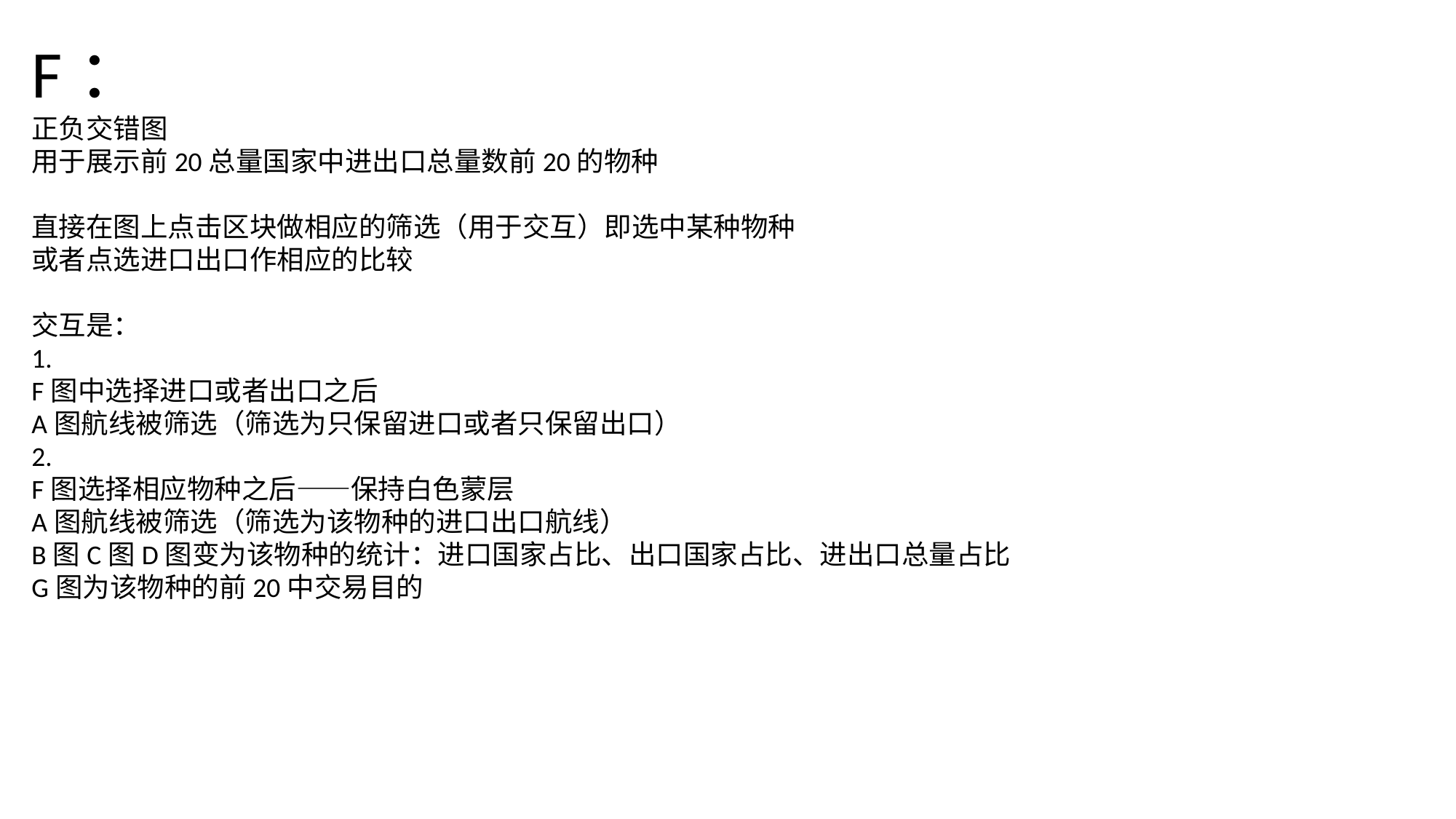

F：
正负交错图
用于展示前20总量国家中进出口总量数前20的物种

直接在图上点击区块做相应的筛选（用于交互）即选中某种物种
或者点选进口出口作相应的比较

交互是：
1.
F图中选择进口或者出口之后
A图航线被筛选（筛选为只保留进口或者只保留出口）
2.
F图选择相应物种之后——保持白色蒙层
A图航线被筛选（筛选为该物种的进口出口航线）
B图C图D图变为该物种的统计：进口国家占比、出口国家占比、进出口总量占比
G图为该物种的前20中交易目的